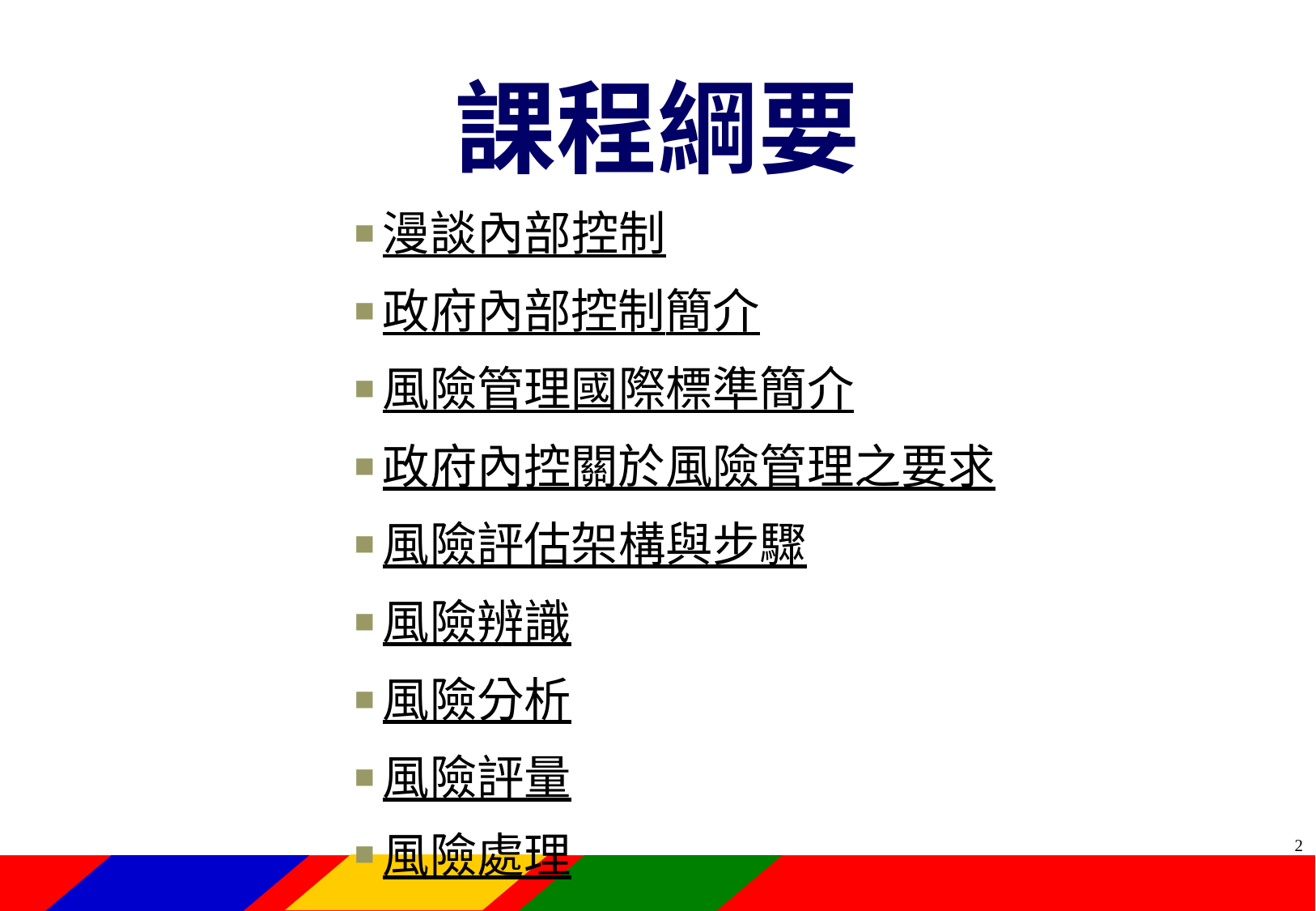

課程綱要
漫談內部控制
政府內部控制簡介
風險管理國際標準簡介
政府內控關於風險管理之要求
風險評估架構與步驟
風險辨識
風險分析
風險評量
風險處理
2